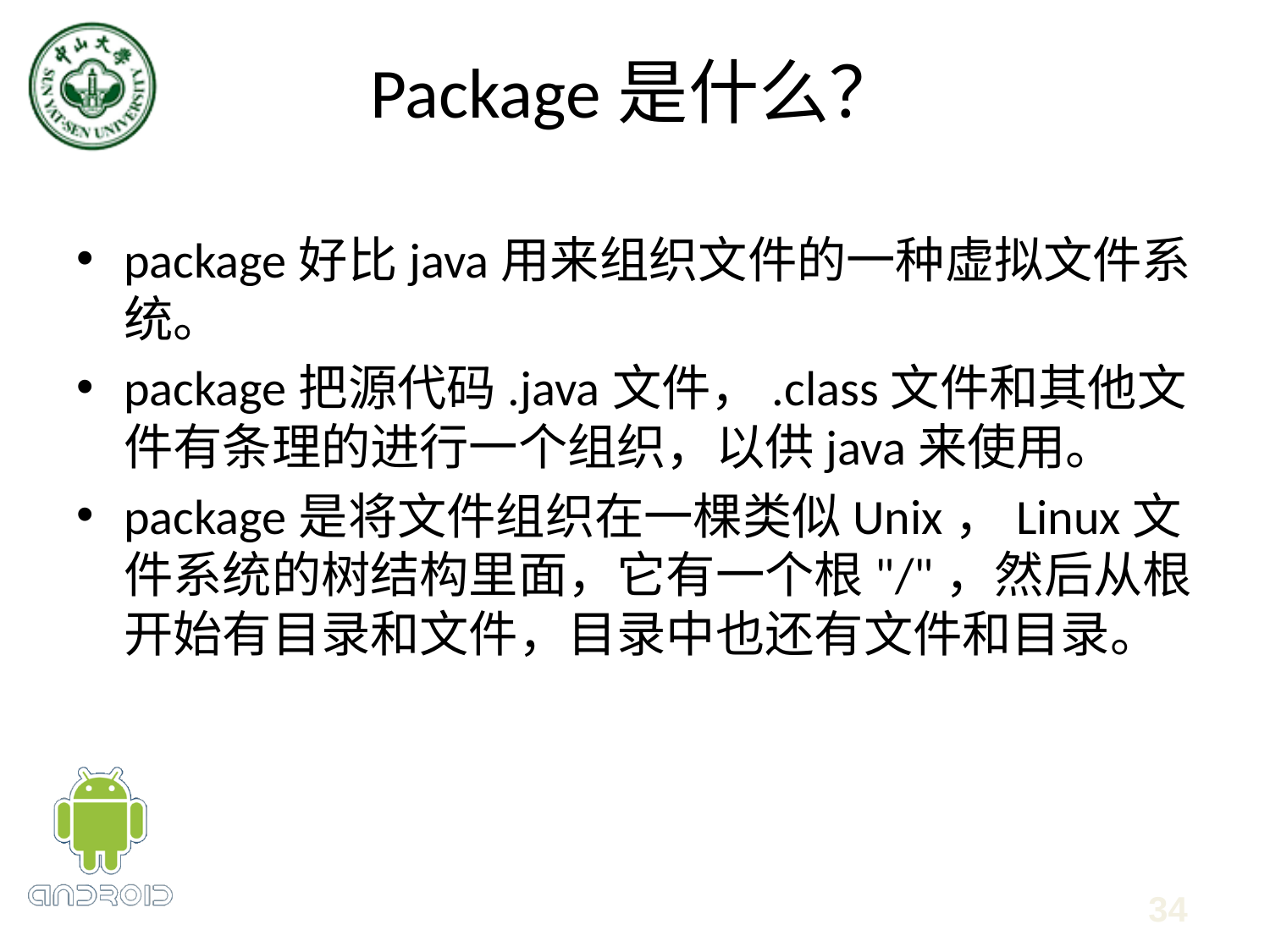

# Package是什么？
package好比java用来组织文件的一种虚拟文件系统。
package把源代码.java文件，.class文件和其他文件有条理的进行一个组织，以供java来使用。
package是将文件组织在一棵类似Unix，Linux文件系统的树结构里面，它有一个根"/"，然后从根开始有目录和文件，目录中也还有文件和目录。

34